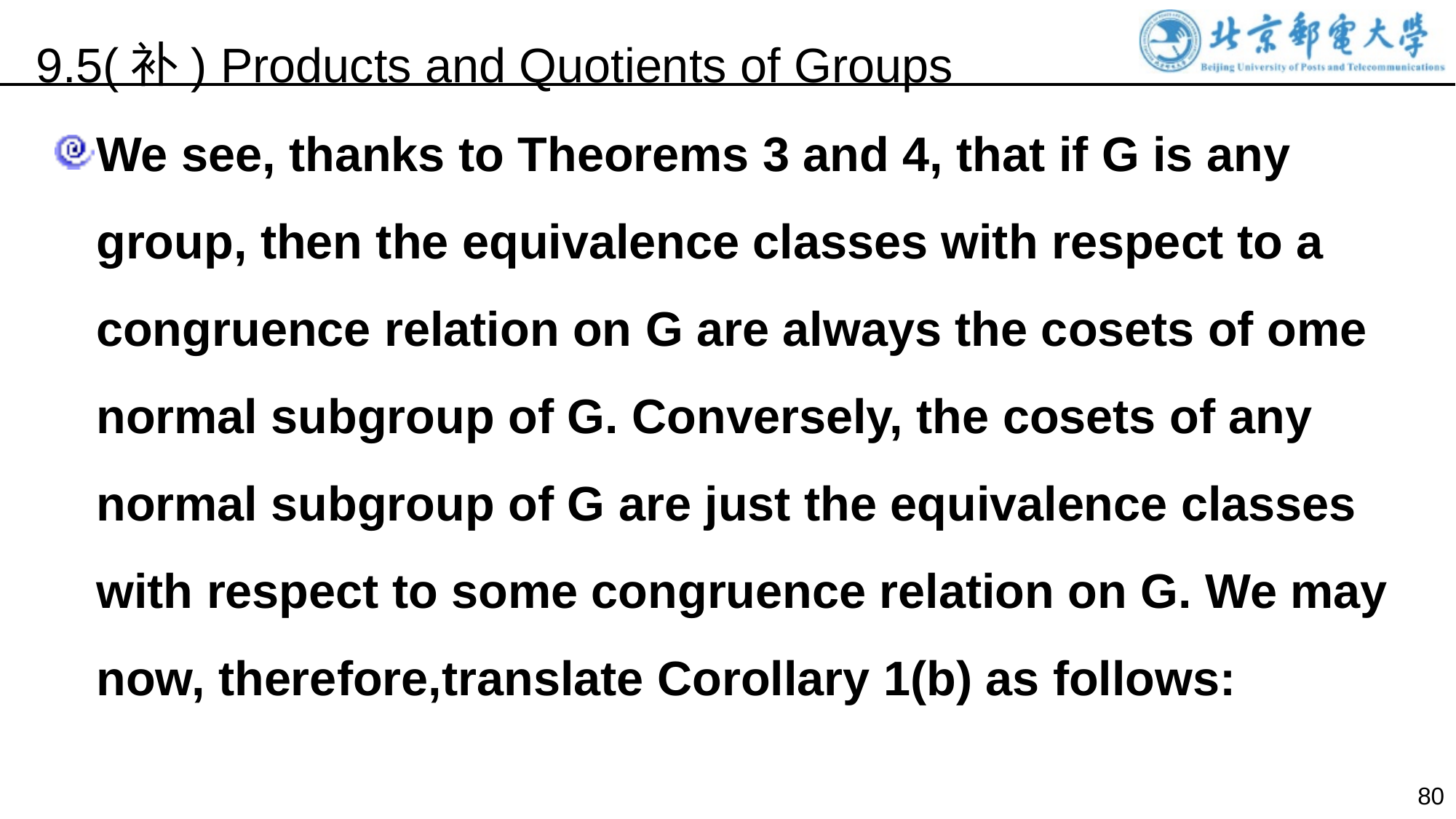

9.5(补) Products and Quotients of Groups
We see, thanks to Theorems 3 and 4, that if G is any group, then the equivalence classes with respect to a congruence relation on G are always the cosets of ome normal subgroup of G. Conversely, the cosets of any normal subgroup of G are just the equivalence classes with respect to some congruence relation on G. We may now, therefore,translate Corollary 1(b) as follows: